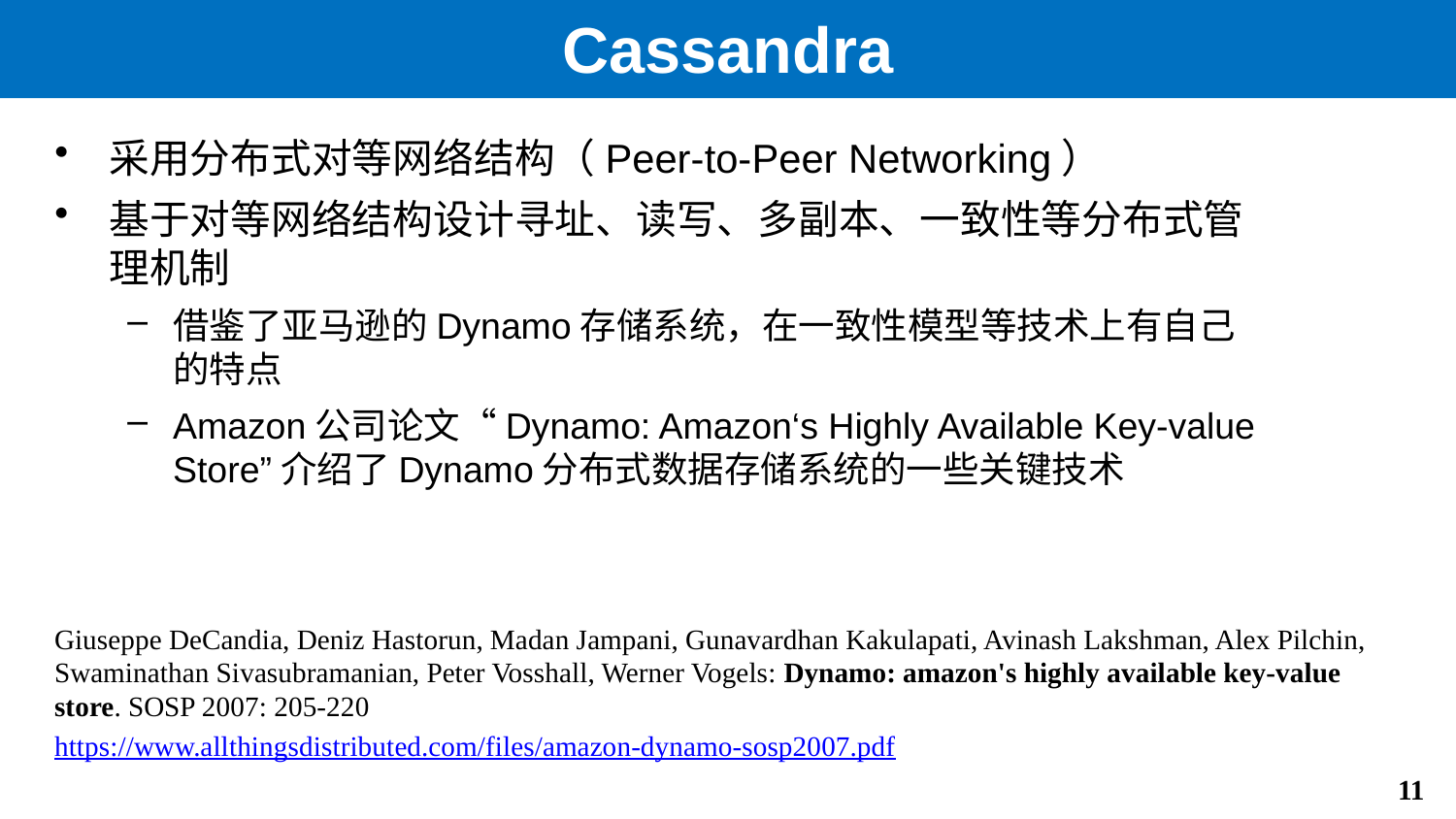

# Cassandra
采用分布式对等网络结构（Peer-to-Peer Networking）
基于对等网络结构设计寻址、读写、多副本、一致性等分布式管理机制
借鉴了亚马逊的Dynamo存储系统，在一致性模型等技术上有自己的特点
Amazon公司论文“Dynamo: Amazon‘s Highly Available Key-value Store”介绍了Dynamo分布式数据存储系统的一些关键技术

Giuseppe DeCandia, Deniz Hastorun, Madan Jampani, Gunavardhan Kakulapati, Avinash Lakshman, Alex Pilchin, Swaminathan Sivasubramanian, Peter Vosshall, Werner Vogels: Dynamo: amazon's highly available key-value store. SOSP 2007: 205-220
https://www.allthingsdistributed.com/files/amazon-dynamo-sosp2007.pdf